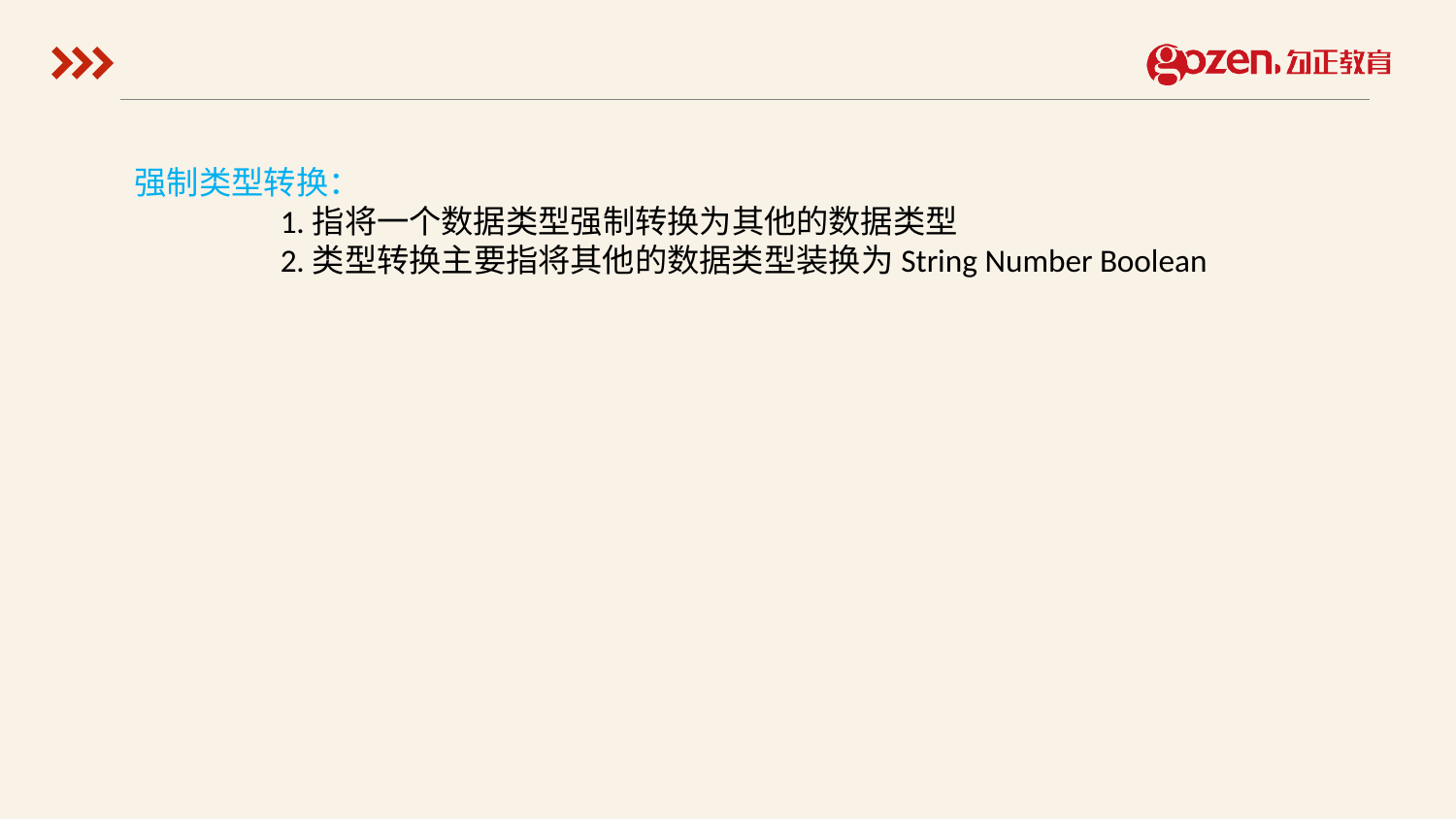

强制类型转换：
	1.指将一个数据类型强制转换为其他的数据类型
	2.类型转换主要指将其他的数据类型装换为String Number Boolean